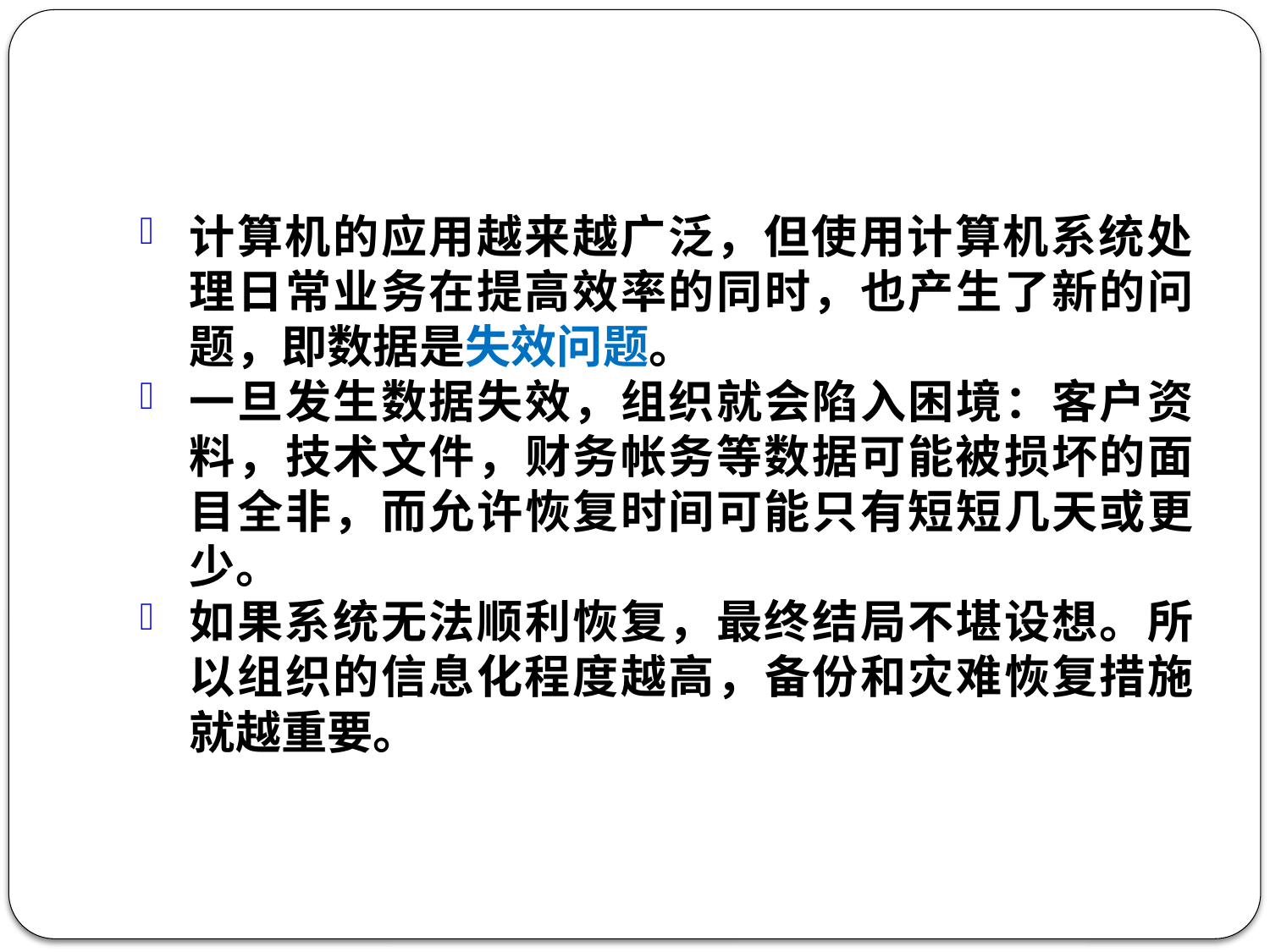

#
计算机的应用越来越广泛，但使用计算机系统处理日常业务在提高效率的同时，也产生了新的问题，即数据是失效问题。
一旦发生数据失效，组织就会陷入困境：客户资料，技术文件，财务帐务等数据可能被损坏的面目全非，而允许恢复时间可能只有短短几天或更少。
如果系统无法顺利恢复，最终结局不堪设想。所以组织的信息化程度越高，备份和灾难恢复措施就越重要。